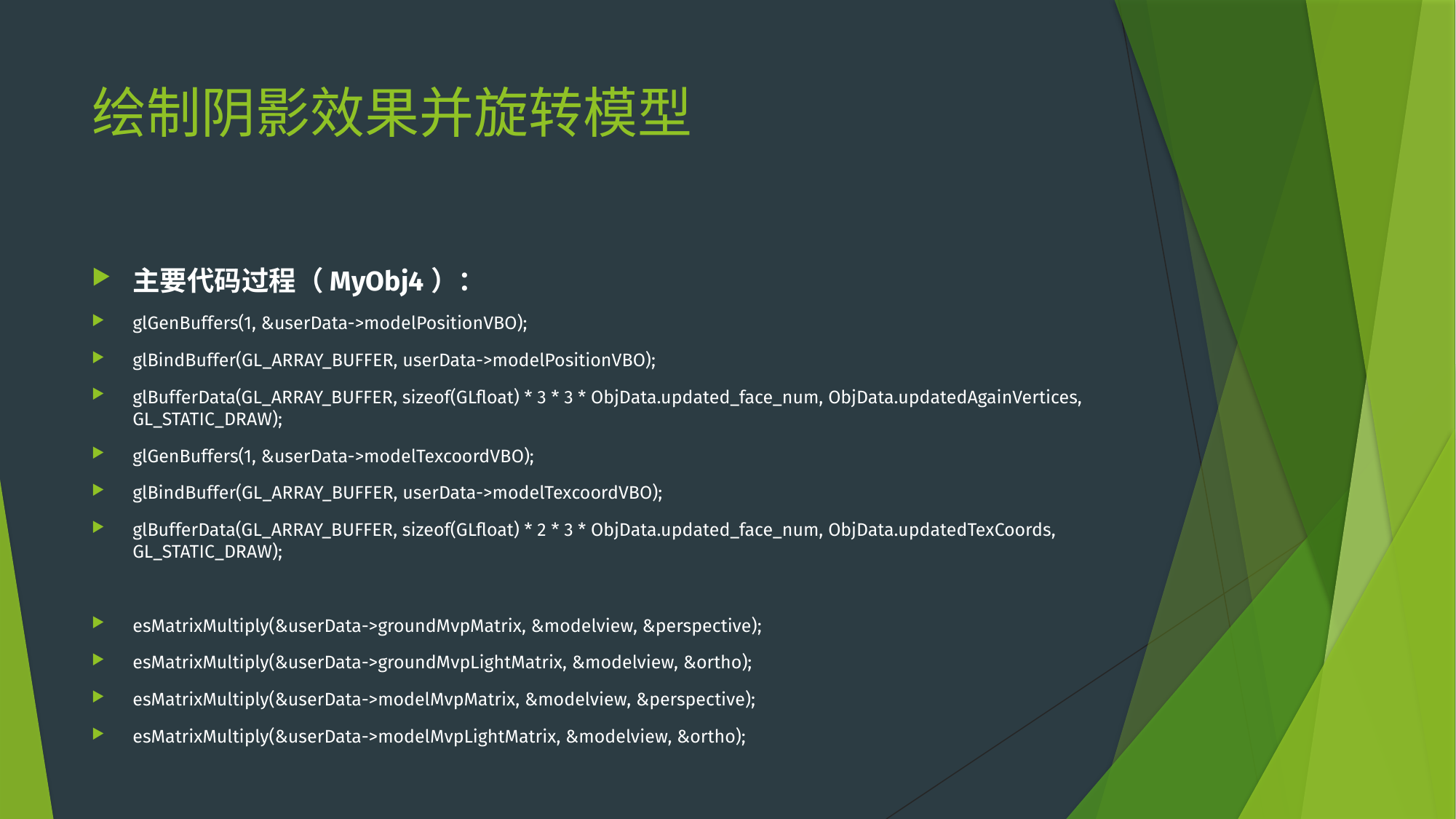

# 绘制阴影效果并旋转模型
主要代码过程（MyObj4）：
glGenBuffers(1, &userData->modelPositionVBO);
glBindBuffer(GL_ARRAY_BUFFER, userData->modelPositionVBO);
glBufferData(GL_ARRAY_BUFFER, sizeof(GLfloat) * 3 * 3 * ObjData.updated_face_num, ObjData.updatedAgainVertices, GL_STATIC_DRAW);
glGenBuffers(1, &userData->modelTexcoordVBO);
glBindBuffer(GL_ARRAY_BUFFER, userData->modelTexcoordVBO);
glBufferData(GL_ARRAY_BUFFER, sizeof(GLfloat) * 2 * 3 * ObjData.updated_face_num, ObjData.updatedTexCoords, GL_STATIC_DRAW);

esMatrixMultiply(&userData->groundMvpMatrix, &modelview, &perspective);
esMatrixMultiply(&userData->groundMvpLightMatrix, &modelview, &ortho);
esMatrixMultiply(&userData->modelMvpMatrix, &modelview, &perspective);
esMatrixMultiply(&userData->modelMvpLightMatrix, &modelview, &ortho);